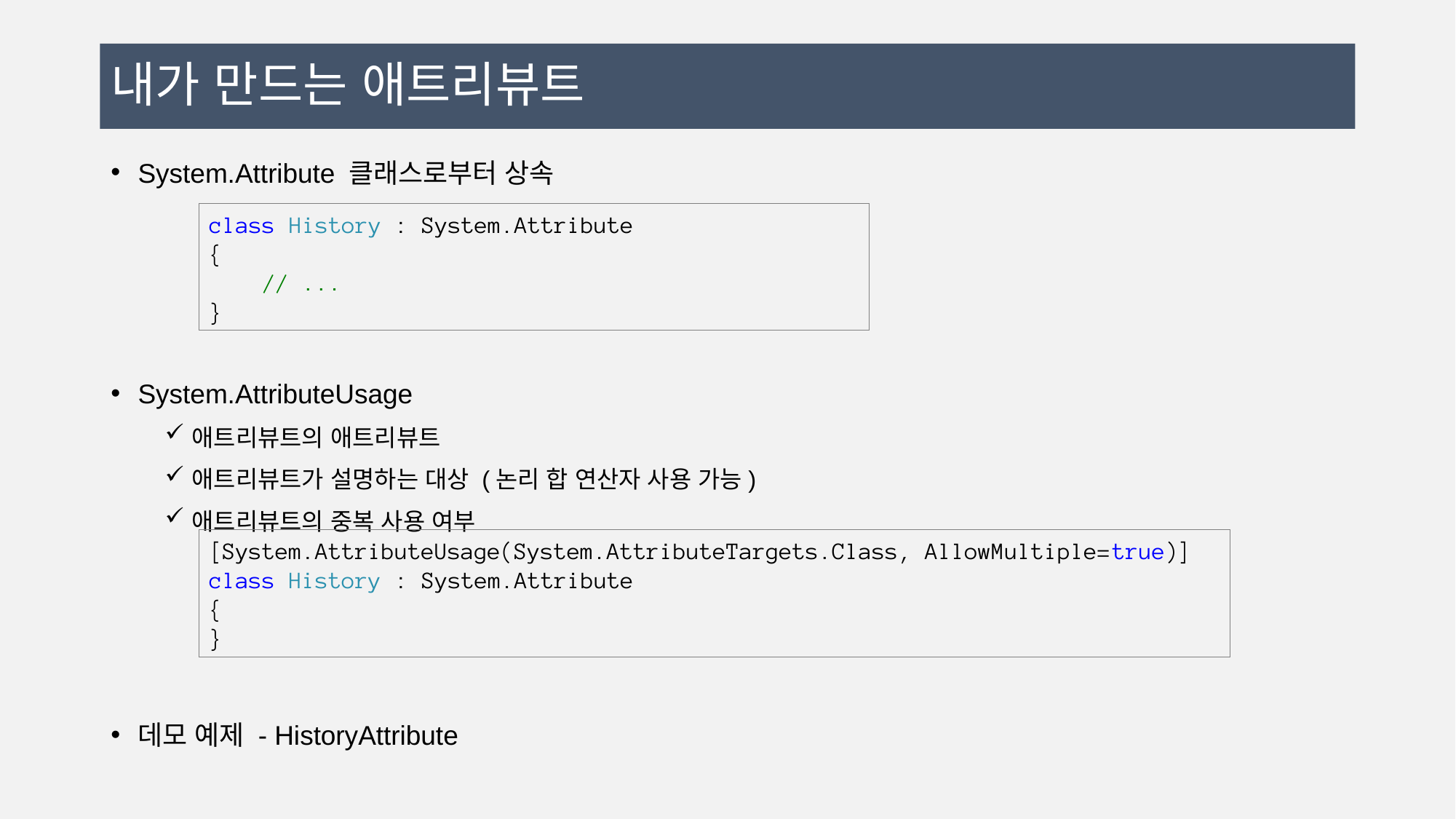

# 내가 만드는 애트리뷰트
System.Attribute 클래스로부터 상속

System.AttributeUsage
애트리뷰트의 애트리뷰트
애트리뷰트가 설명하는 대상 (논리 합 연산자 사용 가능)
애트리뷰트의 중복 사용 여부

데모 예제 - HistoryAttribute
class History : System.Attribute
{
    // ...
}
[System.AttributeUsage(System.AttributeTargets.Class, AllowMultiple=true)]
class History : System.Attribute
{
}